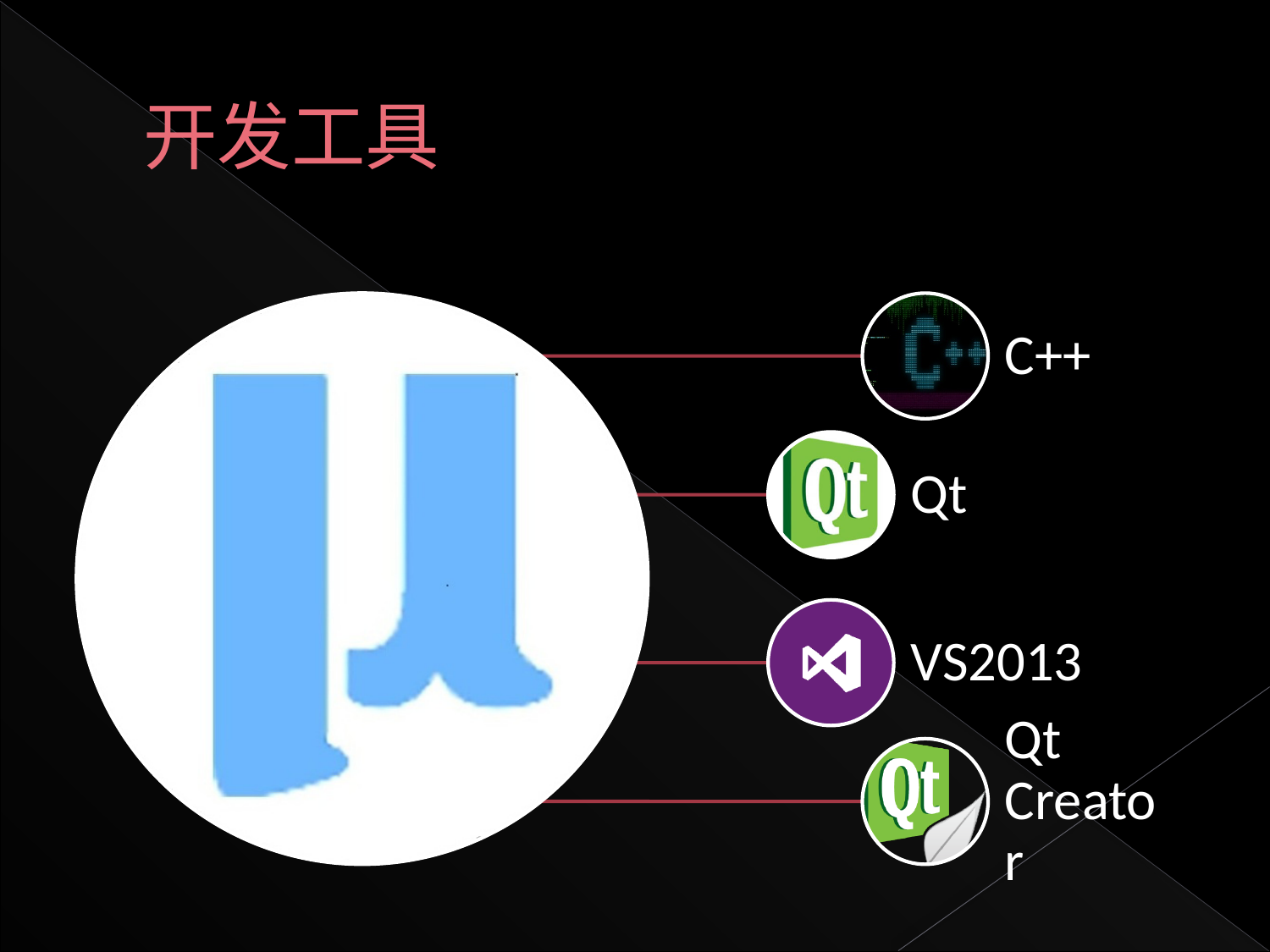

# 开发工具

C++
Qt
VS2013
Qt Creator